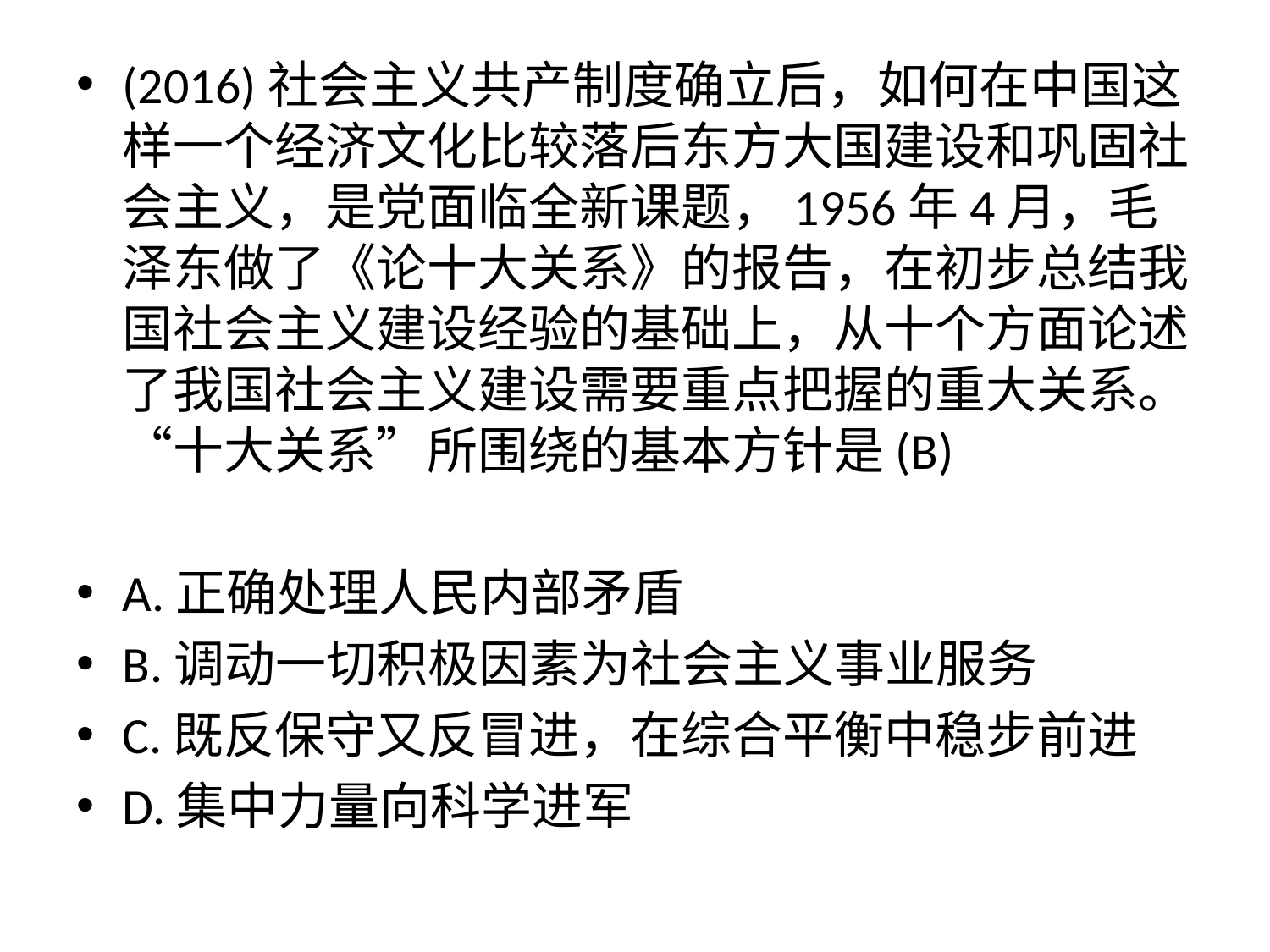

(2016)社会主义共产制度确立后，如何在中国这样一个经济文化比较落后东方大国建设和巩固社会主义，是党面临全新课题，1956年4月，毛泽东做了《论十大关系》的报告，在初步总结我国社会主义建设经验的基础上，从十个方面论述了我国社会主义建设需要重点把握的重大关系。“十大关系”所围绕的基本方针是(B)

A.正确处理人民内部矛盾
B.调动一切积极因素为社会主义事业服务
C.既反保守又反冒进，在综合平衡中稳步前进
D.集中力量向科学进军